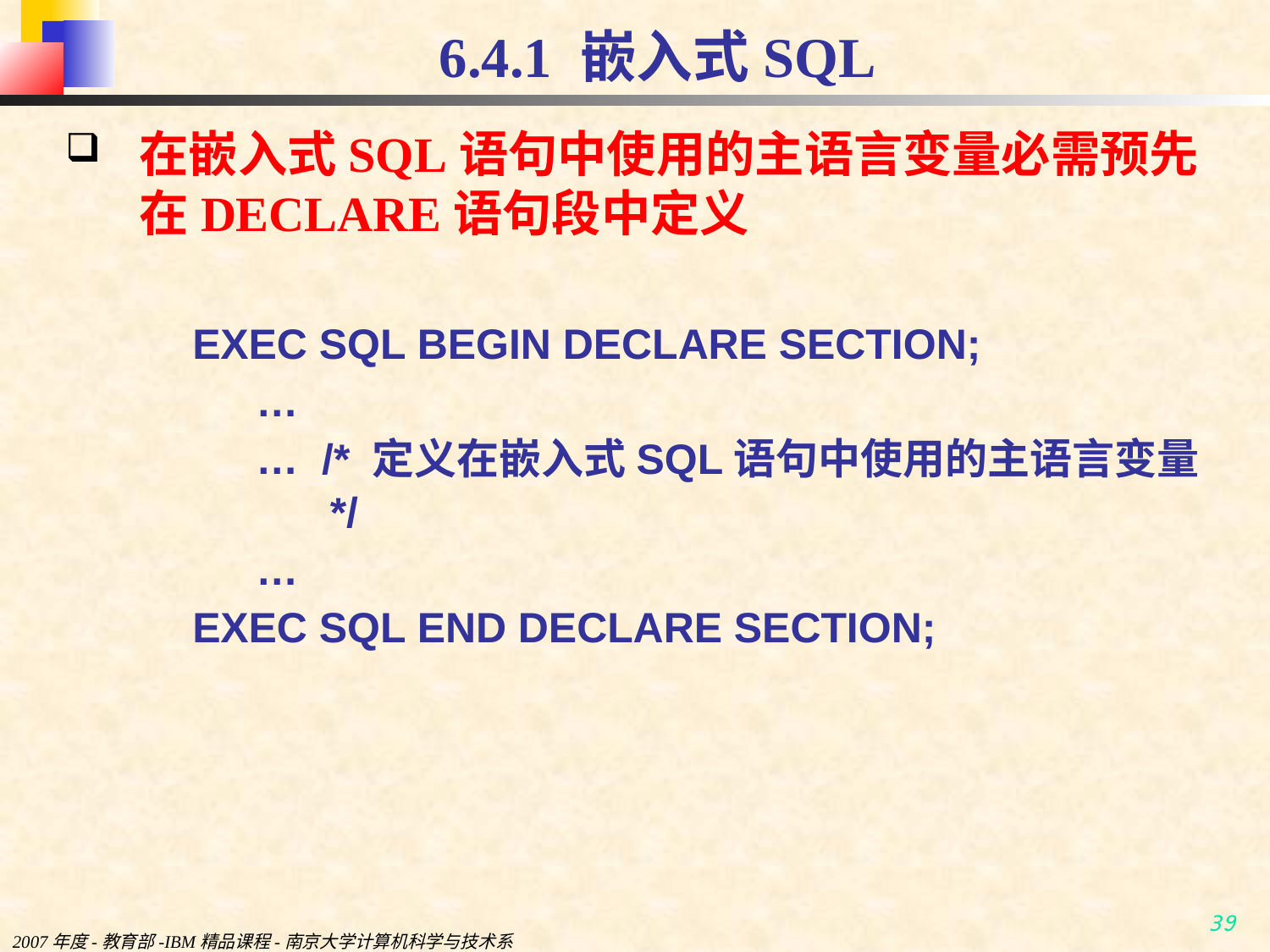

# 6.4.1 嵌入式SQL
在嵌入式SQL语句中使用的主语言变量必需预先在DECLARE语句段中定义

EXEC SQL BEGIN DECLARE SECTION;
…
…  /* 定义在嵌入式SQL语句中使用的主语言变量 */
…
EXEC SQL END DECLARE SECTION;
39
2007年度-教育部-IBM精品课程-南京大学计算机科学与技术系